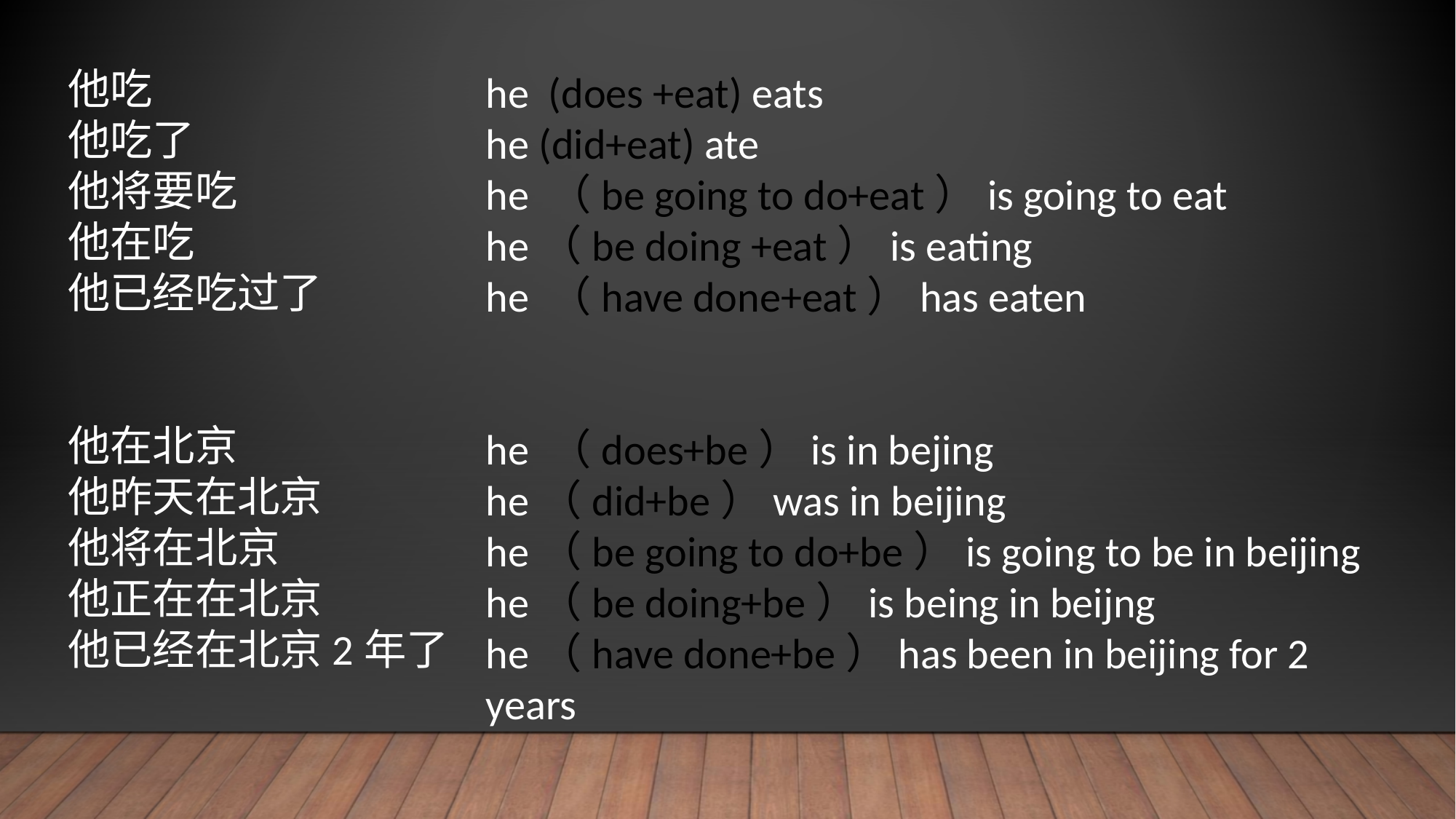

他吃
他吃了
他将要吃
他在吃
他已经吃过了

他在北京
他昨天在北京
他将在北京
他正在在北京
他已经在北京2年了

he  (does +eat) eats
he (did+eat) ate
he （be going to do+eat）is going to eat
he（be doing +eat）is eating
he （have done+eat）has eaten

he （does+be）is in bejing
he（did+be）was in beijing
he（be going to do+be）is going to be in beijing
he（be doing+be）is being in beijng
he（have done+be）has been in beijing for 2 years